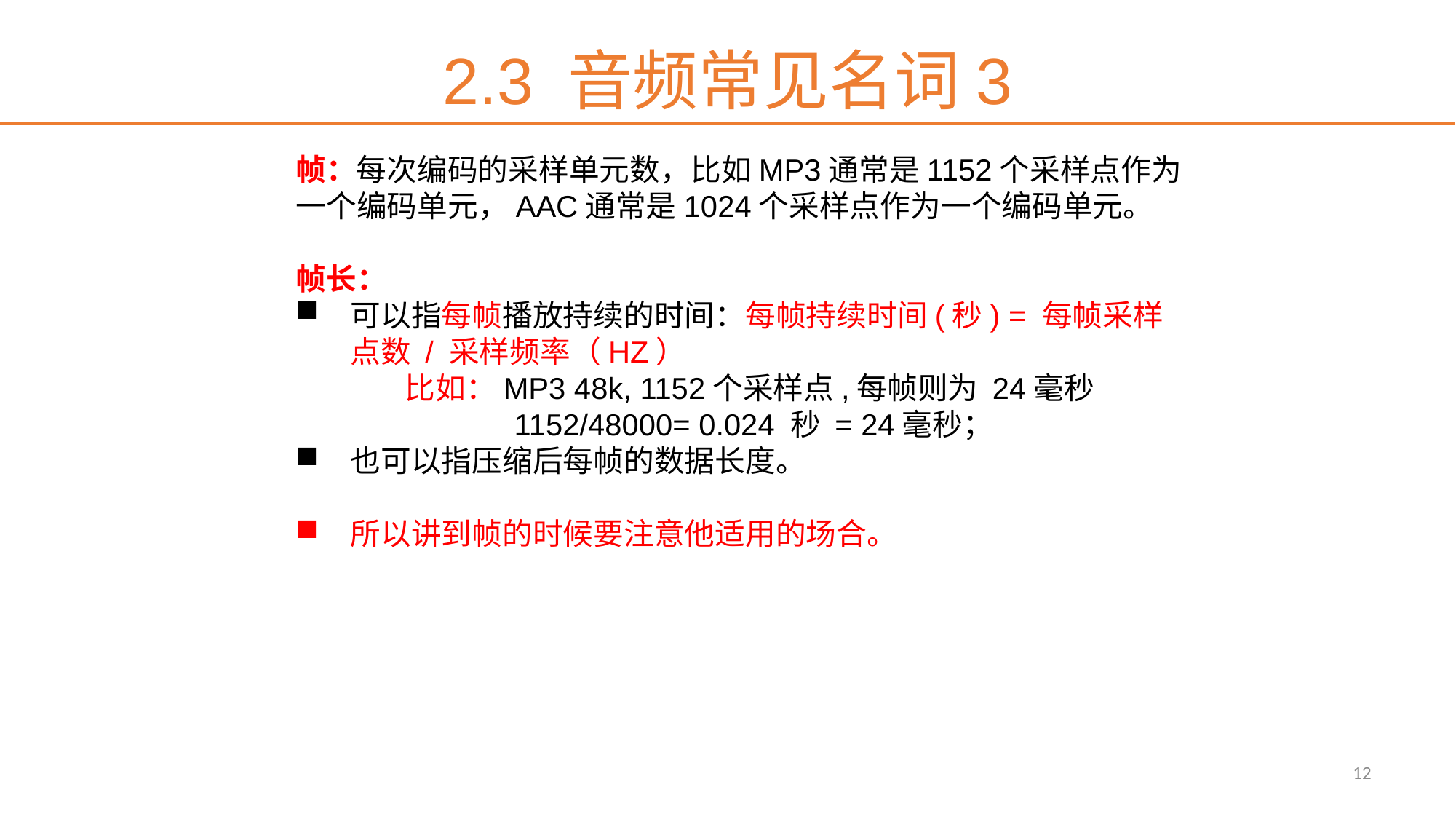

# 2.3 音频常见名词3
帧：每次编码的采样单元数，比如MP3通常是1152个采样点作为一个编码单元，AAC通常是1024个采样点作为一个编码单元。

帧长：
可以指每帧播放持续的时间：每帧持续时间(秒) = 每帧采样点数 / 采样频率（HZ）
	比如：MP3 48k, 1152个采样点,每帧则为 24毫秒
		1152/48000= 0.024 秒 = 24毫秒；
也可以指压缩后每帧的数据长度。

所以讲到帧的时候要注意他适用的场合。

12